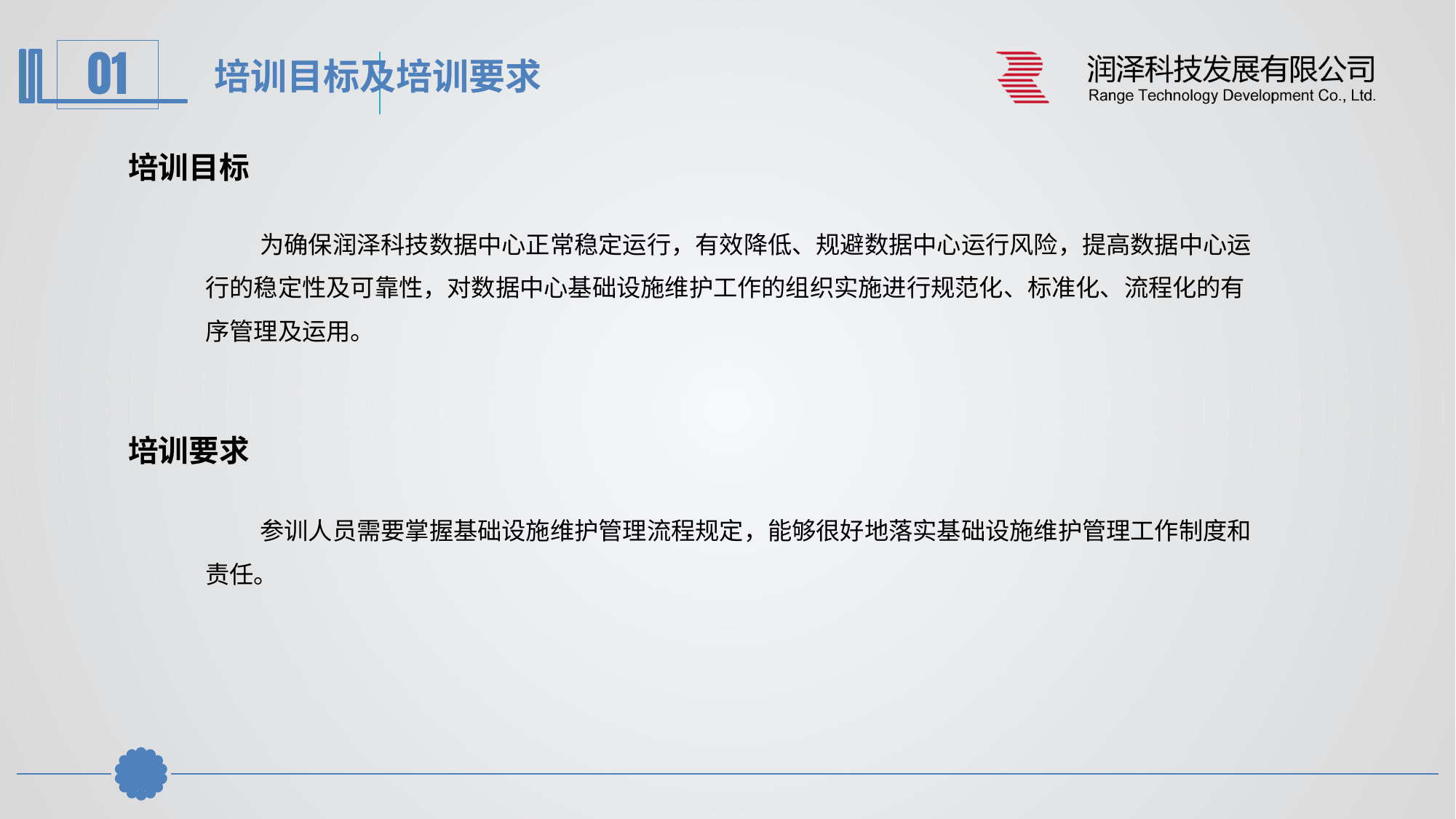

培训目标及培训要求
培训目标
为确保润泽科技数据中心正常稳定运行，有效降低、规避数据中心运行风险，提高数据中心运行的稳定性及可靠性，对数据中心基础设施维护工作的组织实施进行规范化、标准化、流程化的有序管理及运用。
培训要求
参训人员需要掌握基础设施维护管理流程规定，能够很好地落实基础设施维护管理工作制度和责任。
3